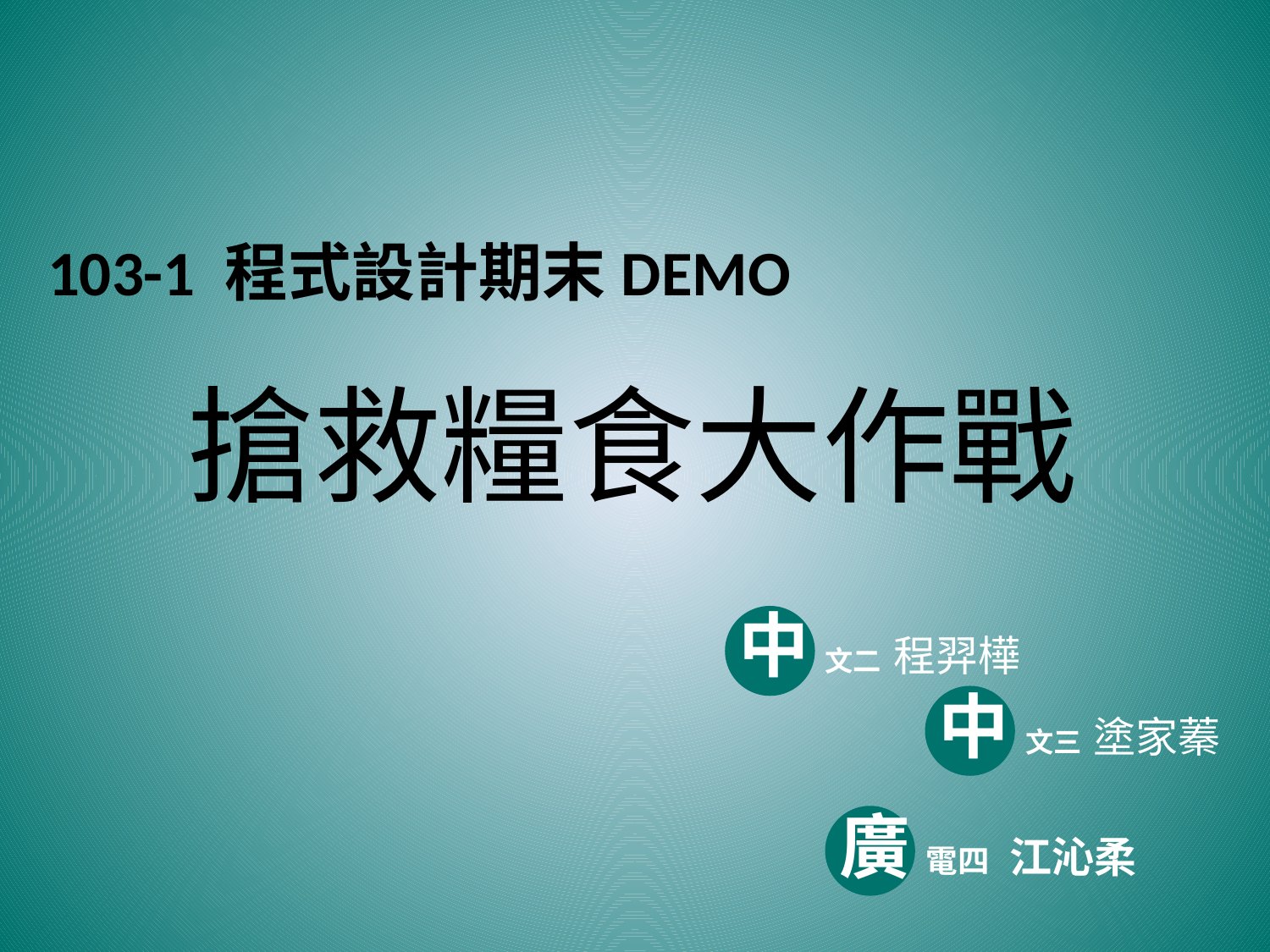

103-1 程式設計期末DEMO
搶救糧食大作戰
中 文二  程羿樺

中 文三  塗家蓁

廣 電四   江沁柔